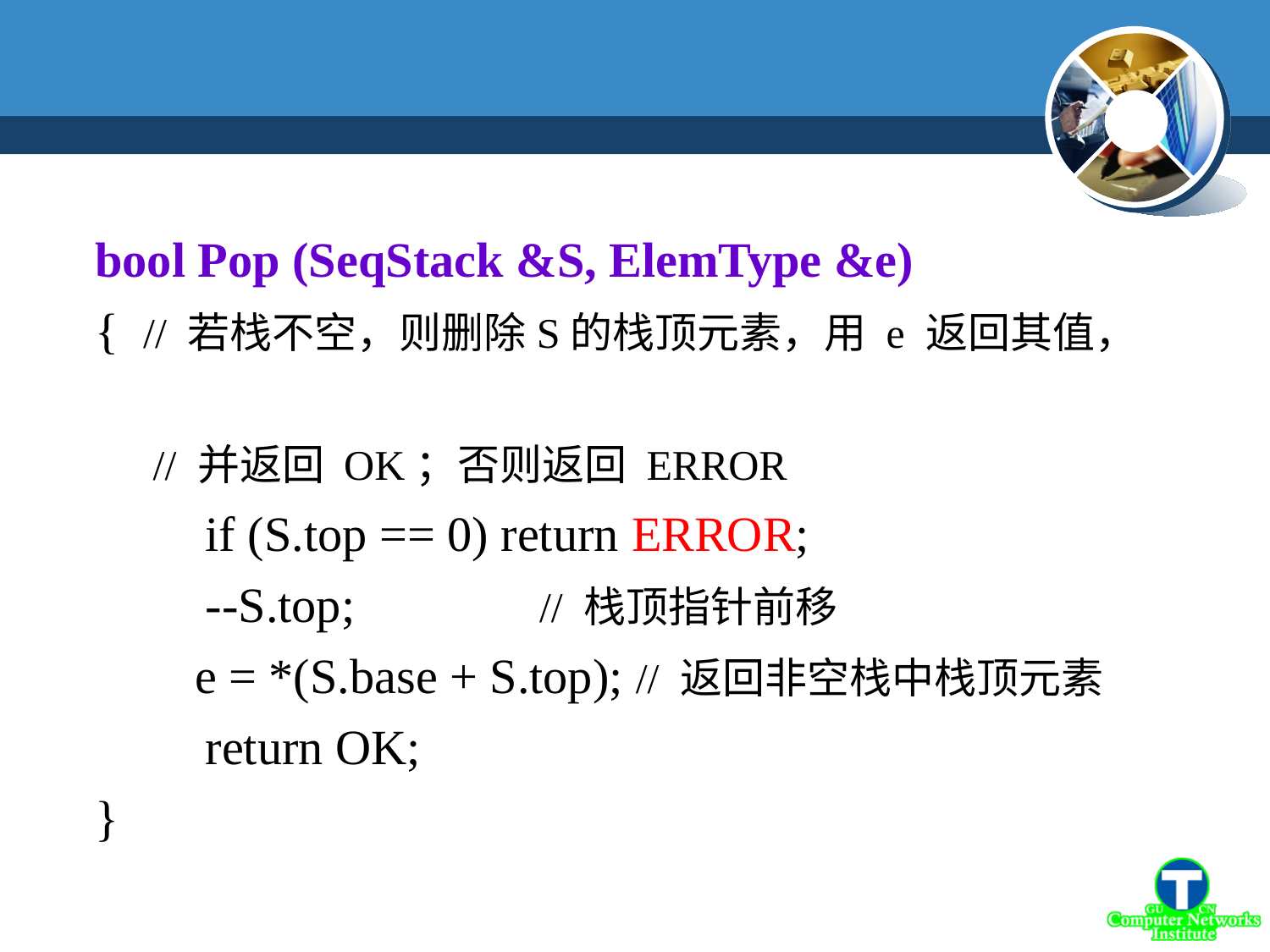

bool Pop (SeqStack &S, ElemType &e)
{  // 若栈不空，则删除S的栈顶元素，用 e 返回其值，
     // 并返回 OK；否则返回 ERROR
　　if (S.top == 0) return ERROR;
　　--S.top; 　　　// 栈顶指针前移
        e = *(S.base + S.top); // 返回非空栈中栈顶元素
　　return OK;
}